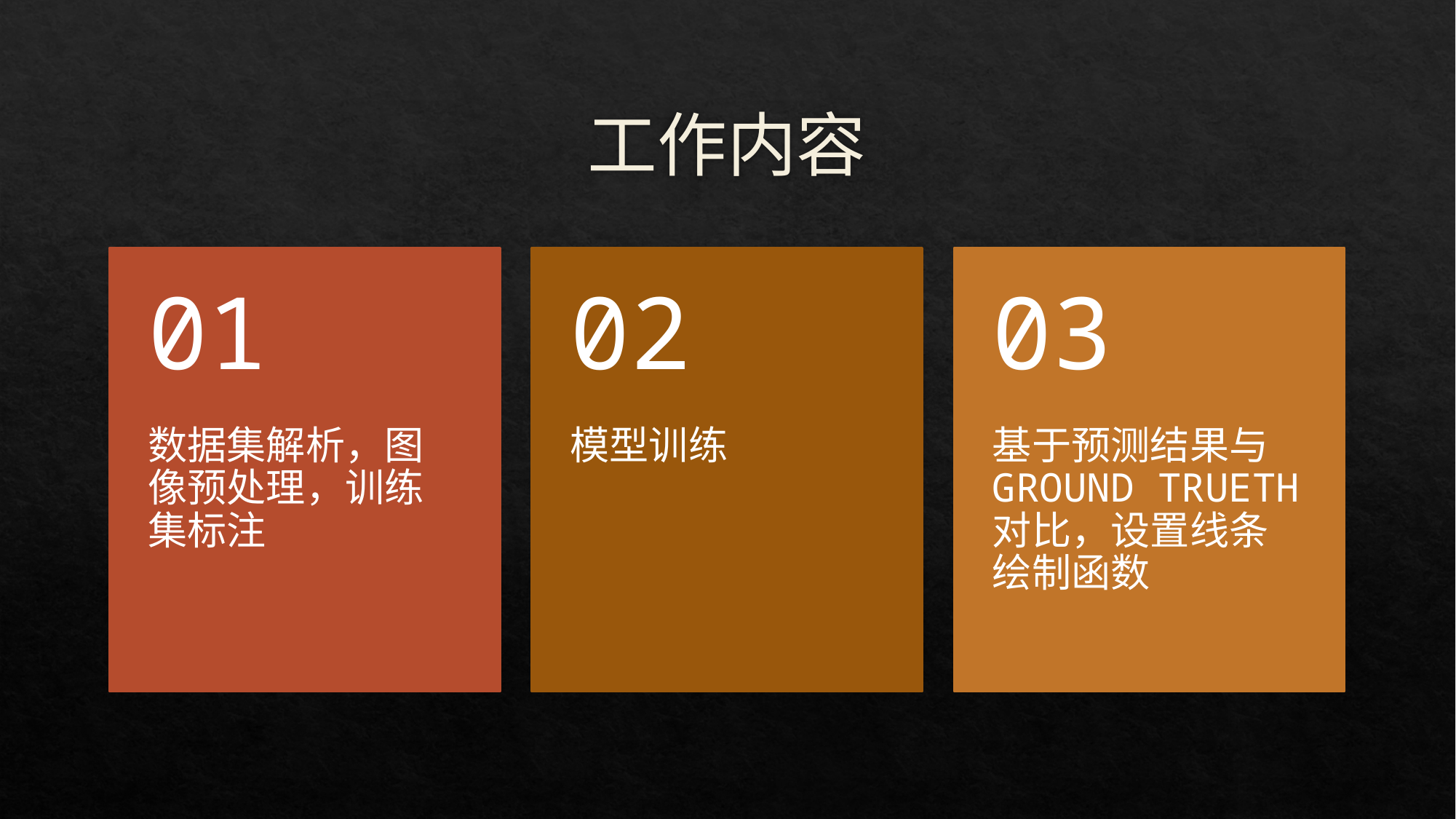

# 工作内容
数据集解析，图像预处理，训练集标注
01
模型训练

02
基于预测结果与ground trueth对比，设置线条绘制函数
03